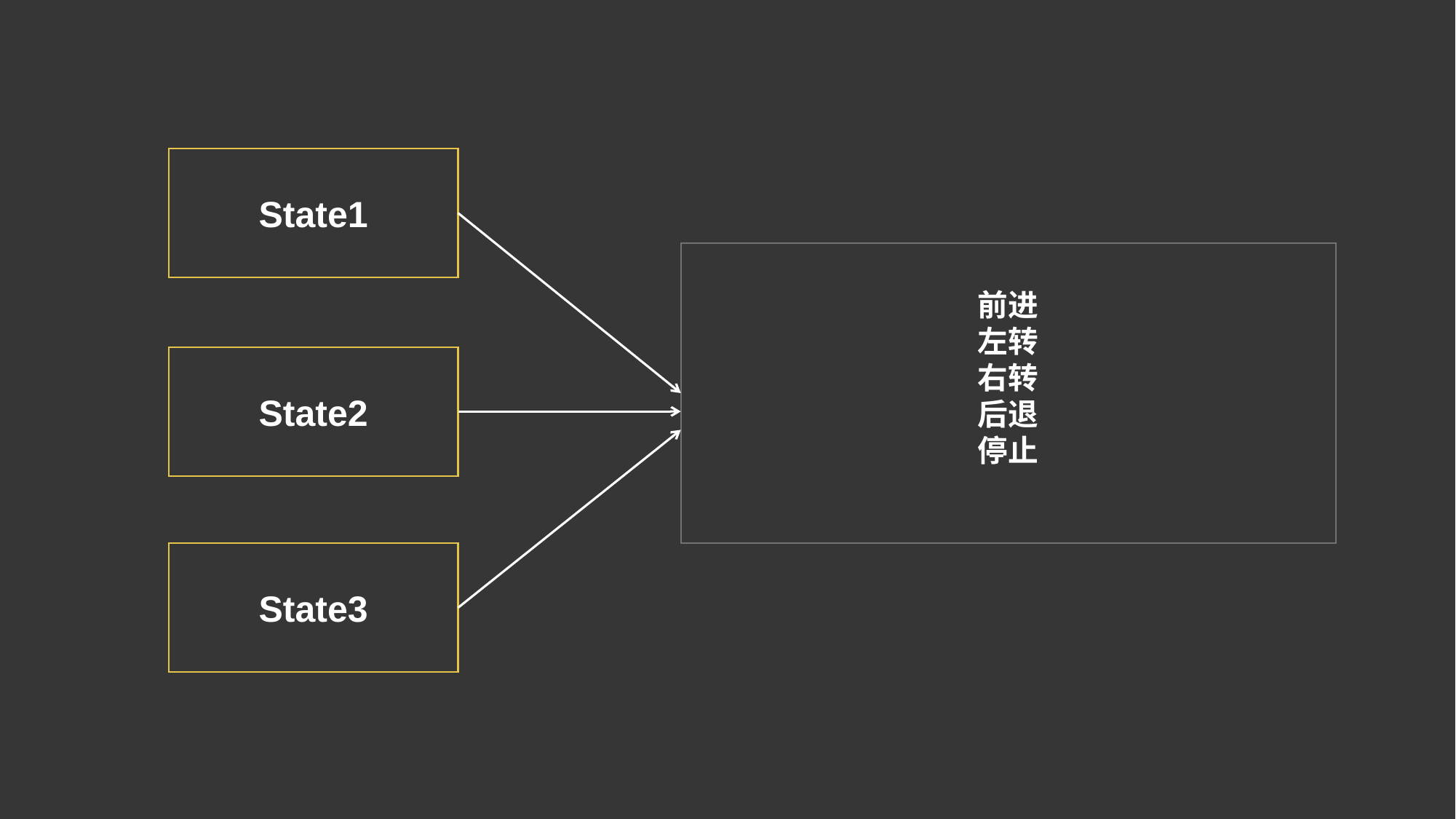

State1
前进
左转
右转
后退
停止

State2
State3